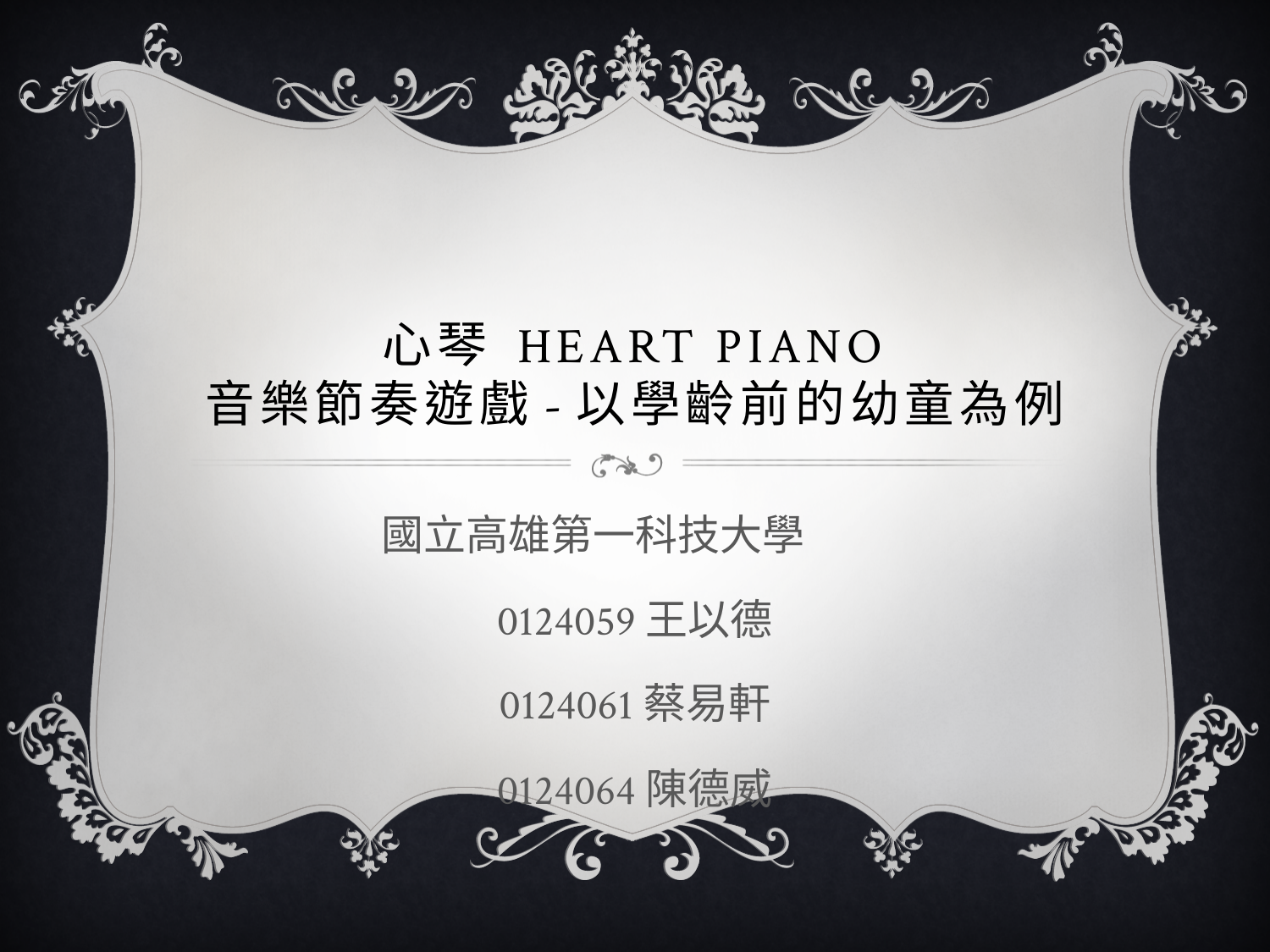

# 心琴 HEART piano 音樂節奏遊戲-以學齡前的幼童為例
國立高雄第一科技大學
0124059王以德
0124061蔡易軒
0124064陳德威